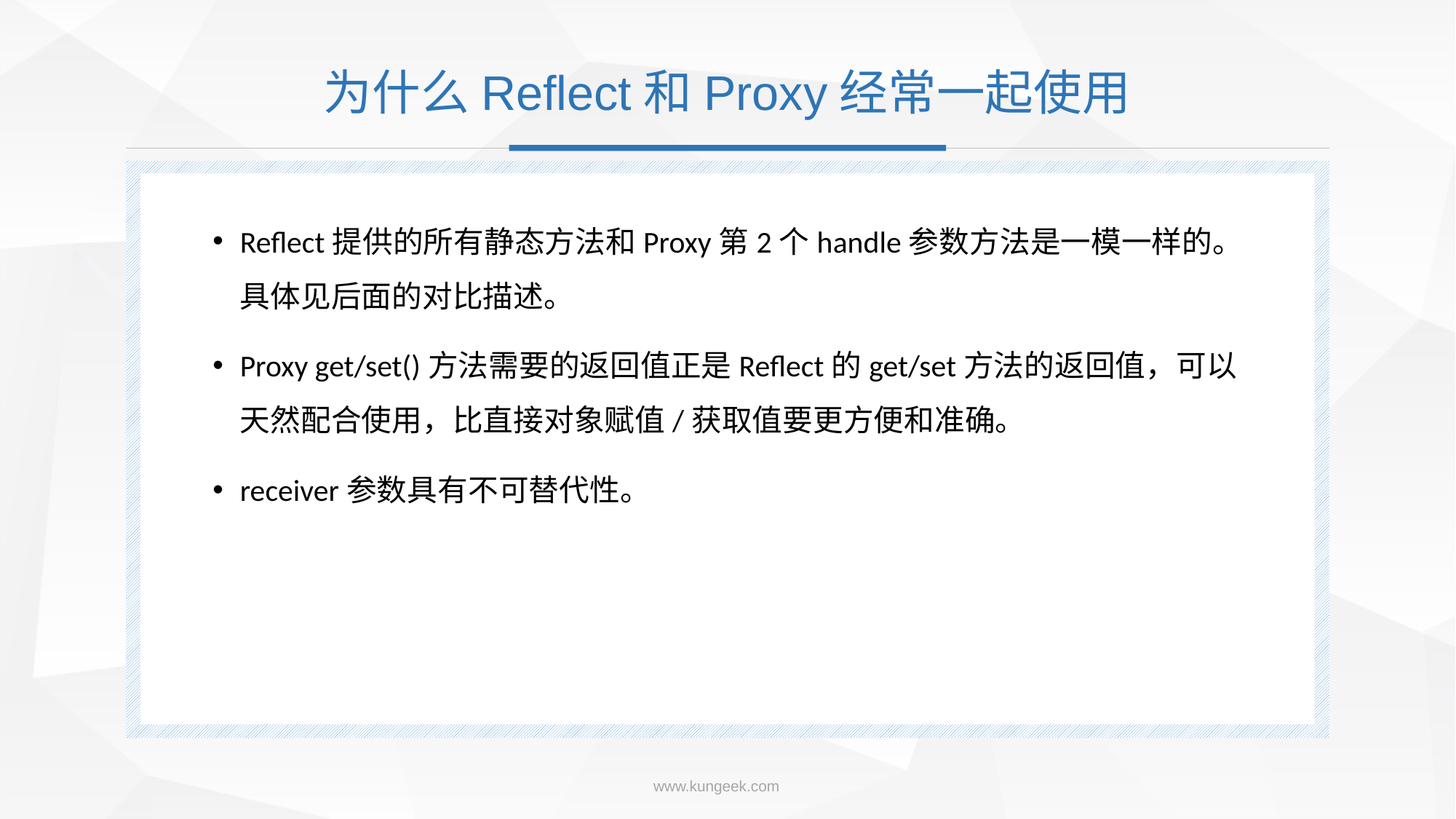

# 为什么Reflect和Proxy经常一起使用
Reflect提供的所有静态方法和Proxy第2个handle参数方法是一模一样的。具体见后面的对比描述。
Proxy get/set()方法需要的返回值正是Reflect的get/set方法的返回值，可以天然配合使用，比直接对象赋值/获取值要更方便和准确。
receiver参数具有不可替代性。